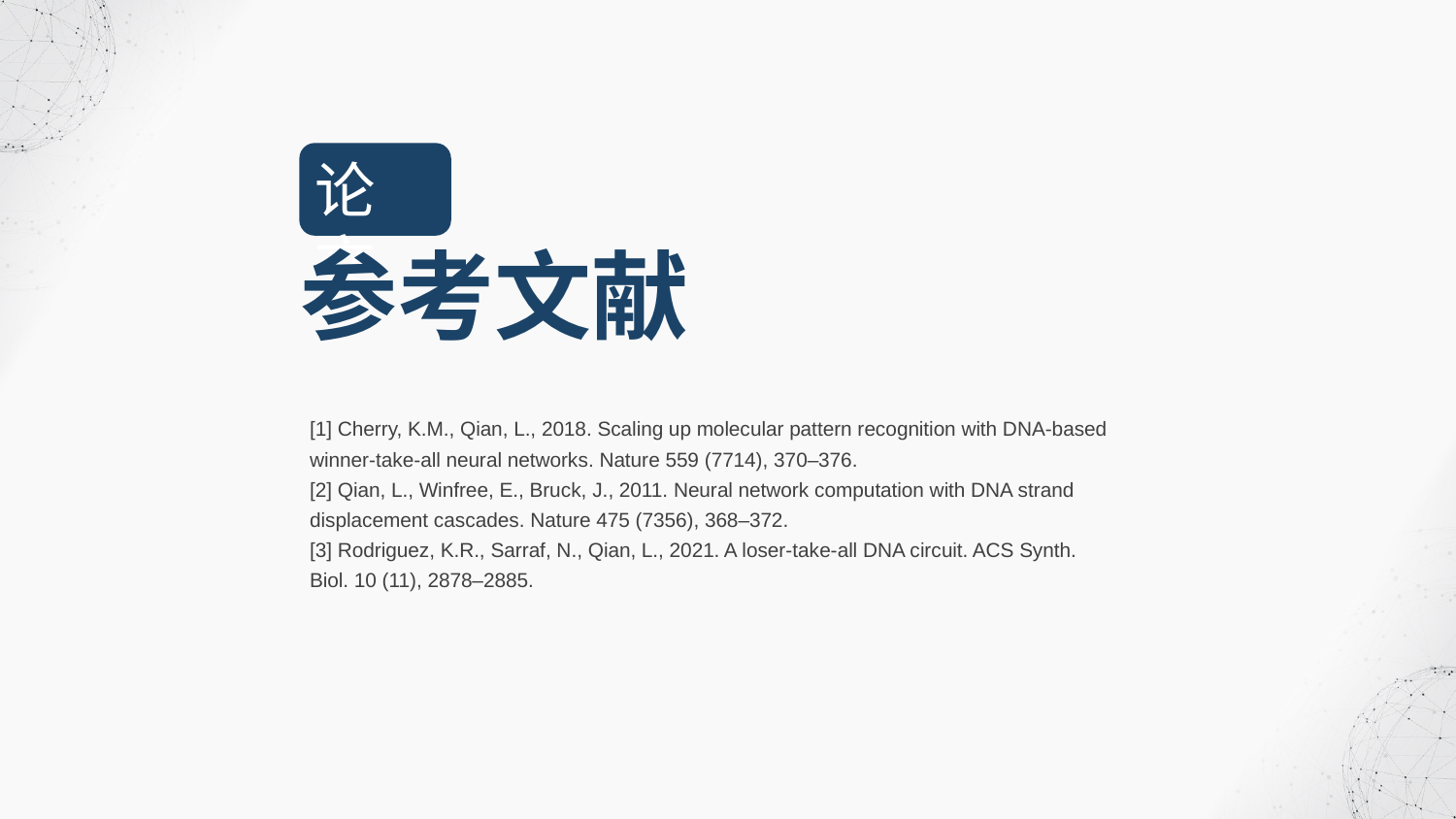

论文
参考文献
[1] Cherry, K.M., Qian, L., 2018. Scaling up molecular pattern recognition with DNA-based
winner-take-all neural networks. Nature 559 (7714), 370–376.
[2] Qian, L., Winfree, E., Bruck, J., 2011. Neural network computation with DNA strand
displacement cascades. Nature 475 (7356), 368–372.
[3] Rodriguez, K.R., Sarraf, N., Qian, L., 2021. A loser-take-all DNA circuit. ACS Synth.
Biol. 10 (11), 2878–2885.